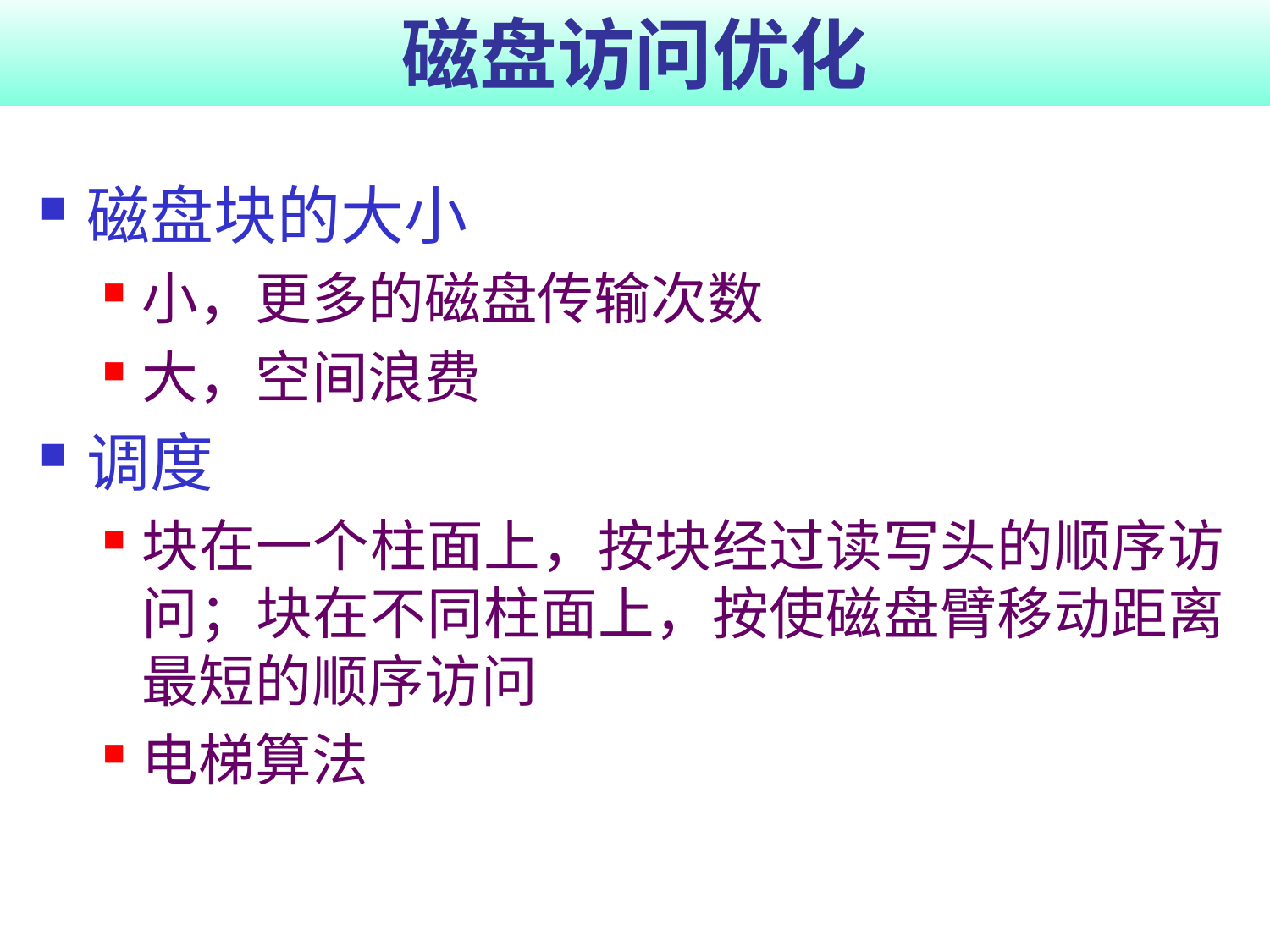

# 磁盘访问优化
磁盘块的大小
小，更多的磁盘传输次数
大，空间浪费
调度
块在一个柱面上，按块经过读写头的顺序访问；块在不同柱面上，按使磁盘臂移动距离最短的顺序访问
电梯算法